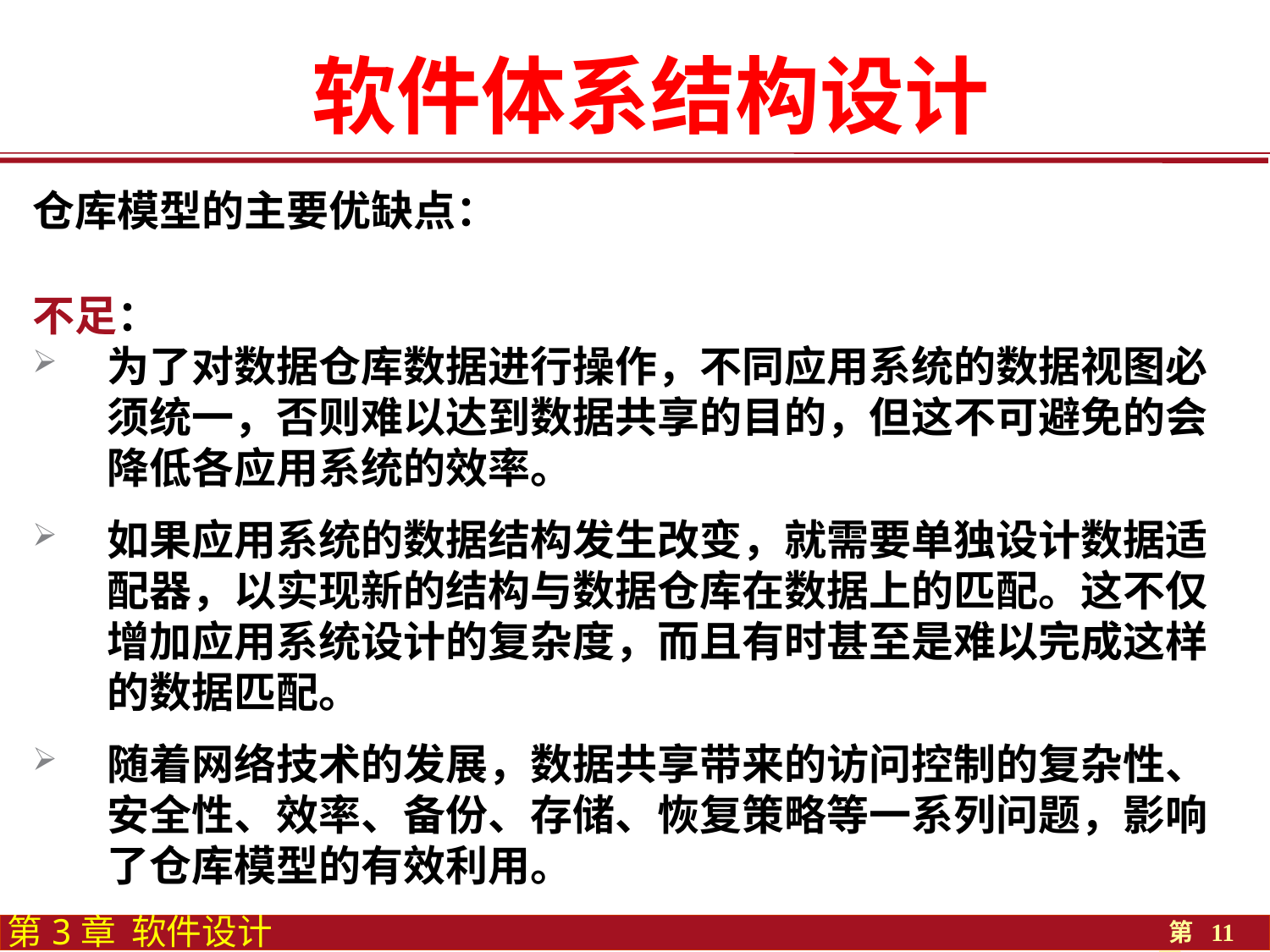

软件体系结构设计
仓库模型的主要优缺点：
不足：
为了对数据仓库数据进行操作，不同应用系统的数据视图必须统一，否则难以达到数据共享的目的，但这不可避免的会降低各应用系统的效率。
如果应用系统的数据结构发生改变，就需要单独设计数据适配器，以实现新的结构与数据仓库在数据上的匹配。这不仅增加应用系统设计的复杂度，而且有时甚至是难以完成这样的数据匹配。
随着网络技术的发展，数据共享带来的访问控制的复杂性、安全性、效率、备份、存储、恢复策略等一系列问题，影响了仓库模型的有效利用。